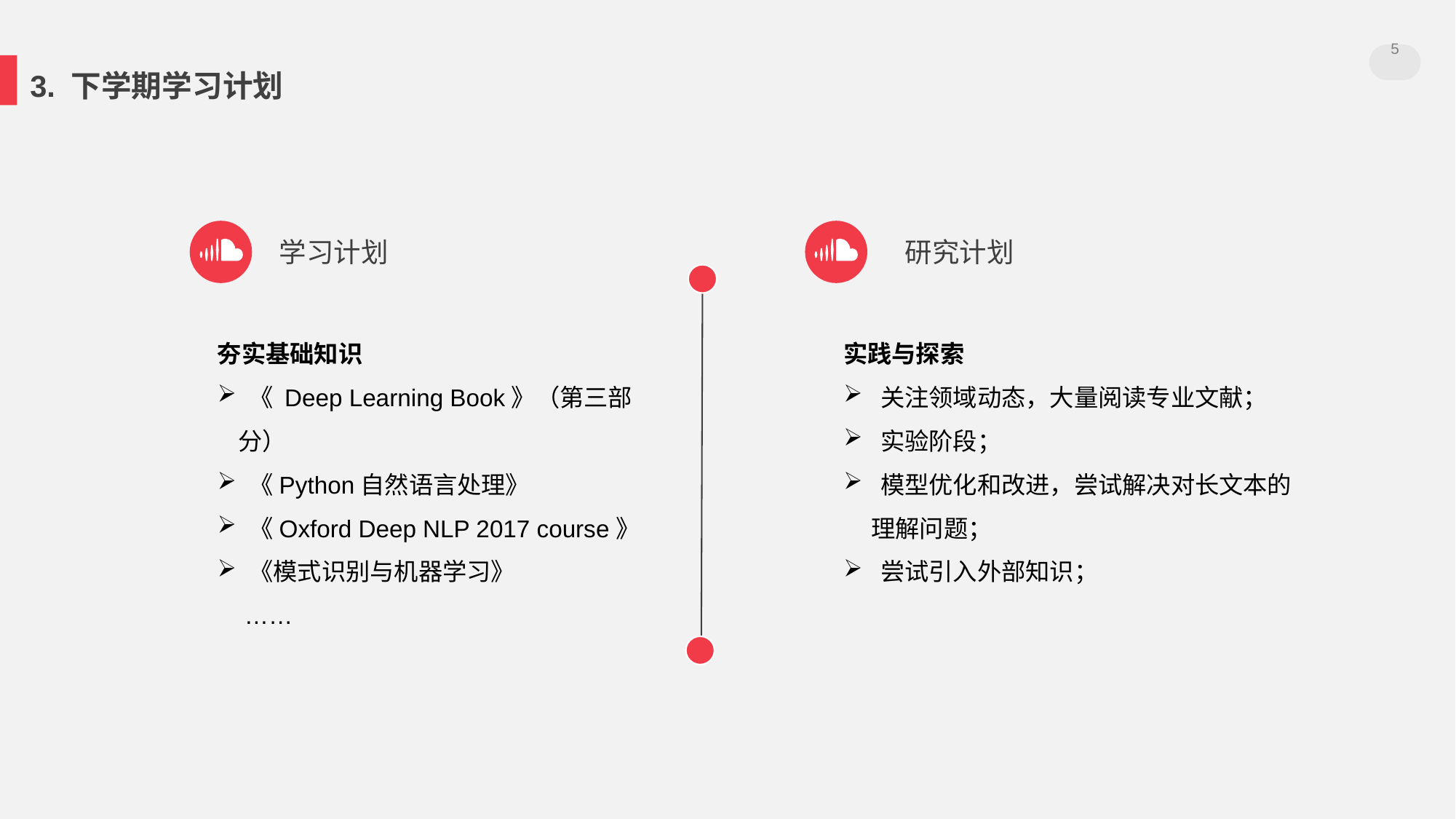

5
3. 下学期学习计划

学习计划

研究计划

夯实基础知识
 《 Deep Learning Book》（第三部分）
 《Python自然语言处理》
 《Oxford Deep NLP 2017 course》
 《模式识别与机器学习》
    ……
实践与探索
  关注领域动态，大量阅读专业文献；
  实验阶段；
  模型优化和改进，尝试解决对长文本的
    理解问题；
  尝试引入外部知识；